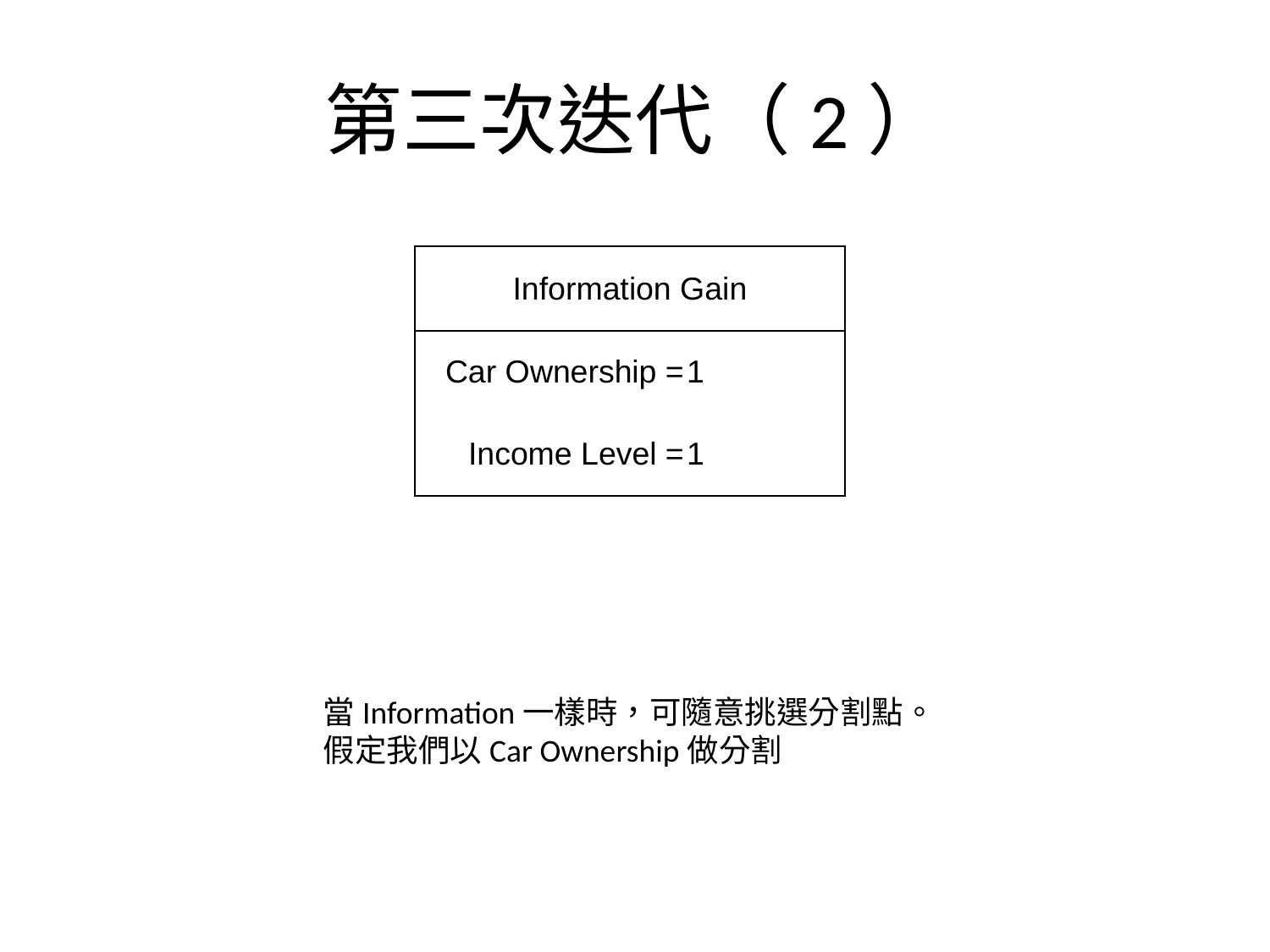

# 第三次迭代（2）
| Information Gain |  |
| --- | --- |
| Car Ownership = | 1 |
| Income Level = | 1 |
當Information一樣時，可隨意挑選分割點。
假定我們以Car Ownership做分割